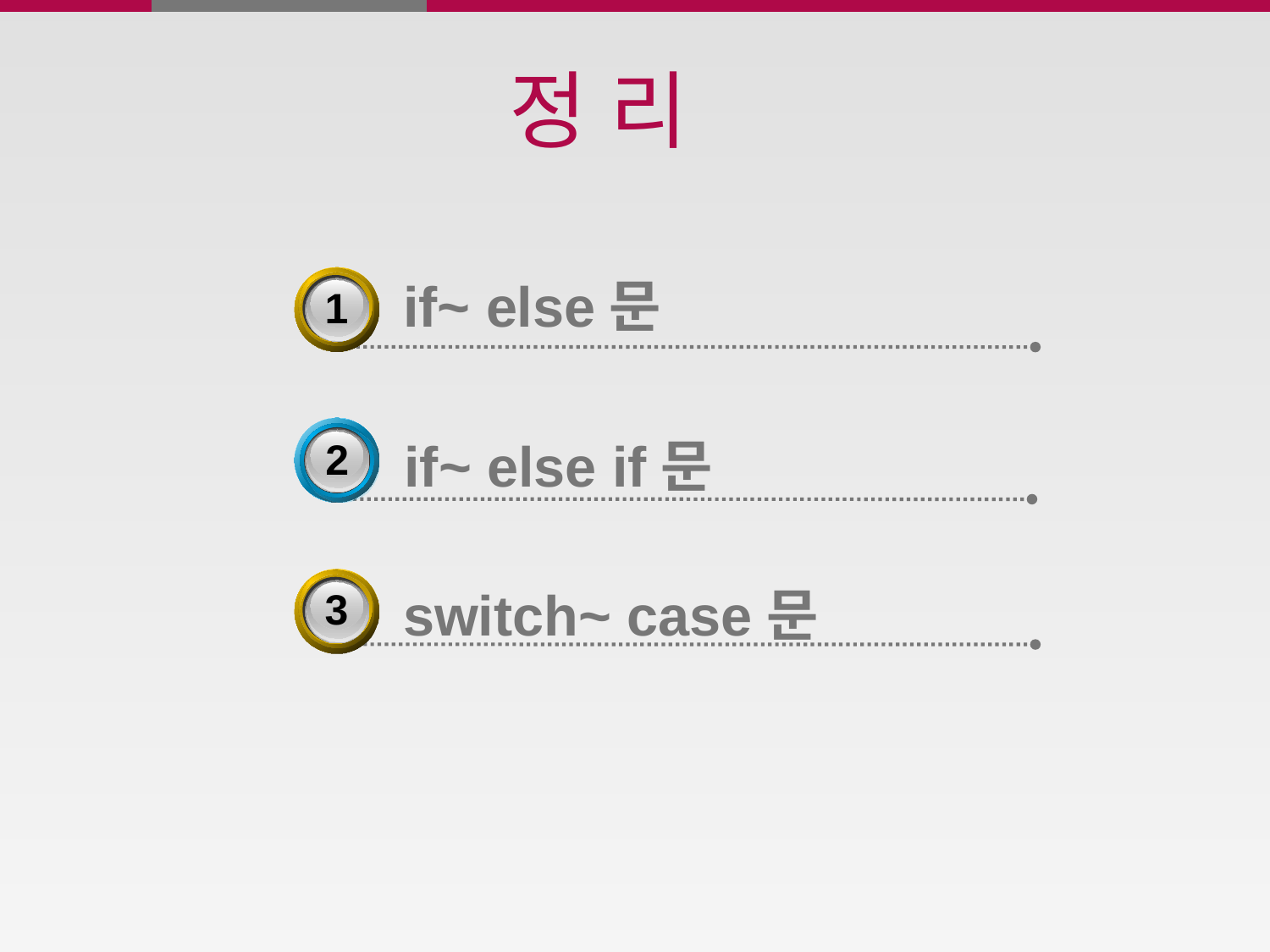

# 정 리
if~ else문

3

1

2
if~ else if문

3

3
switch~ case문